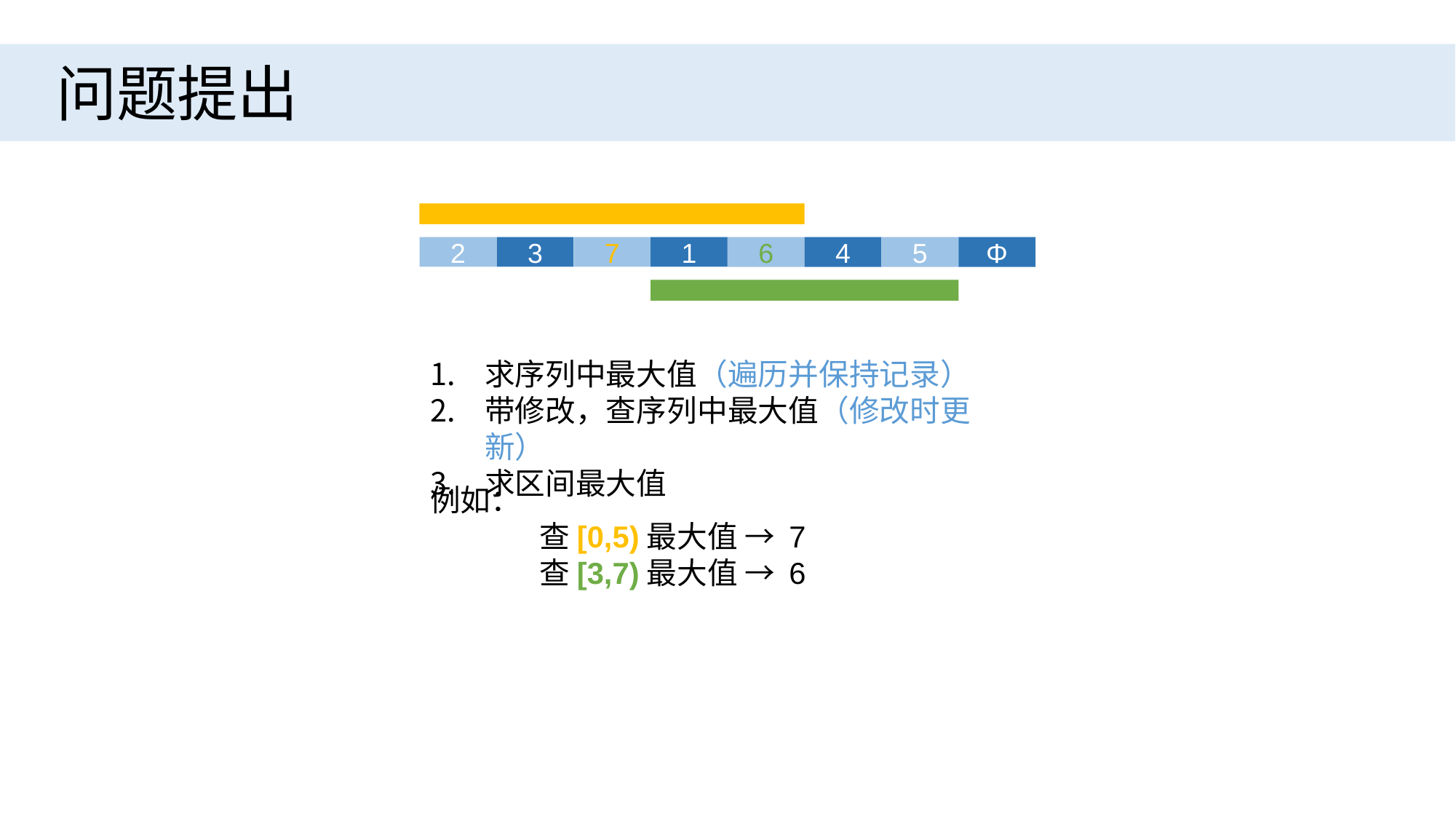

问题提出

3
1
2
7
4
Φ
6
5

求序列中最大值（遍历并保持记录）
带修改，查序列中最大值（修改时更新）
求区间最大值
例如：
	查[0,5)最大值 → 7
	查[3,7)最大值 → 6